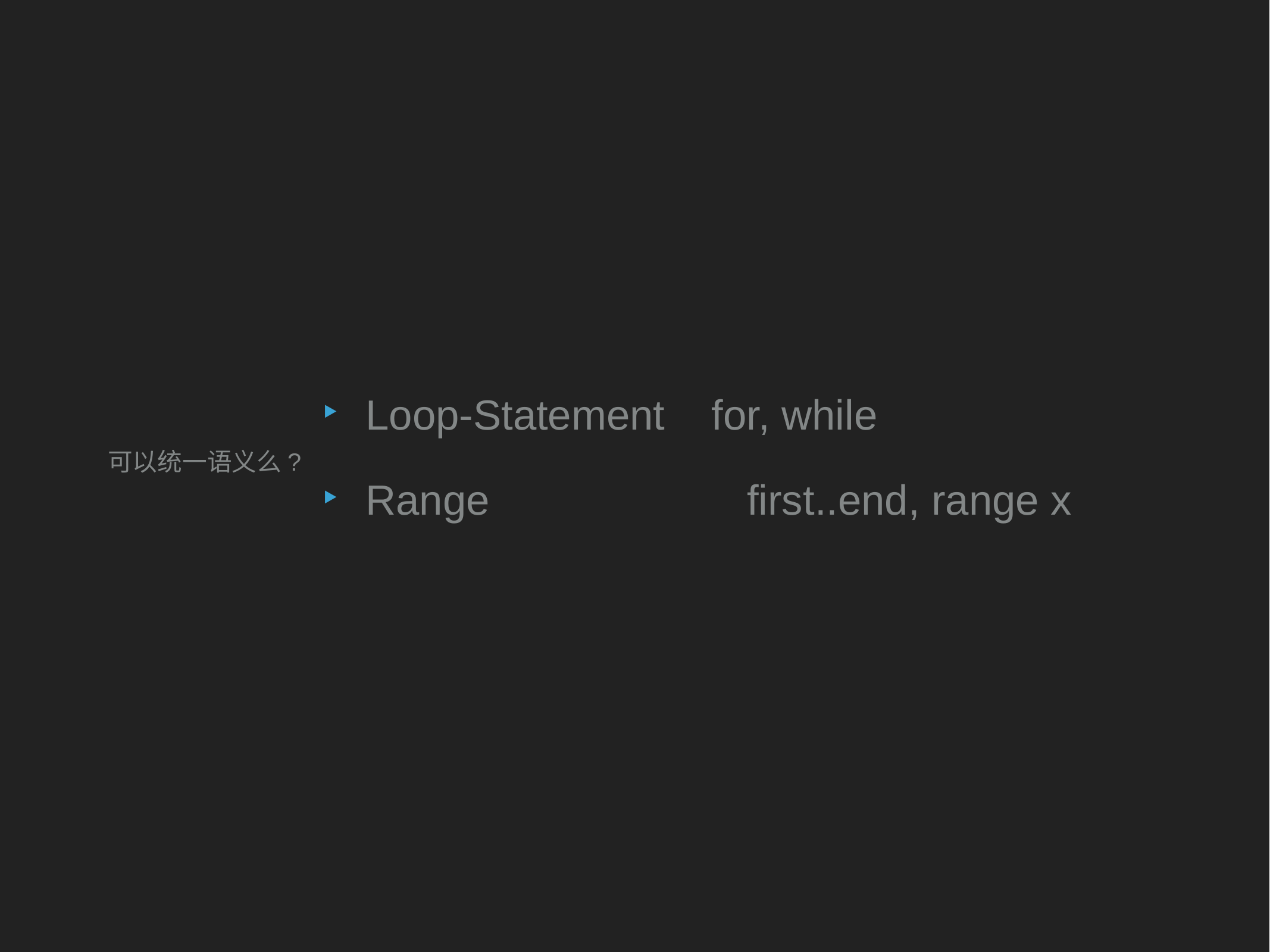

Loop-Statement    for, while
Range                      first..end, range x
可以统一语义么?